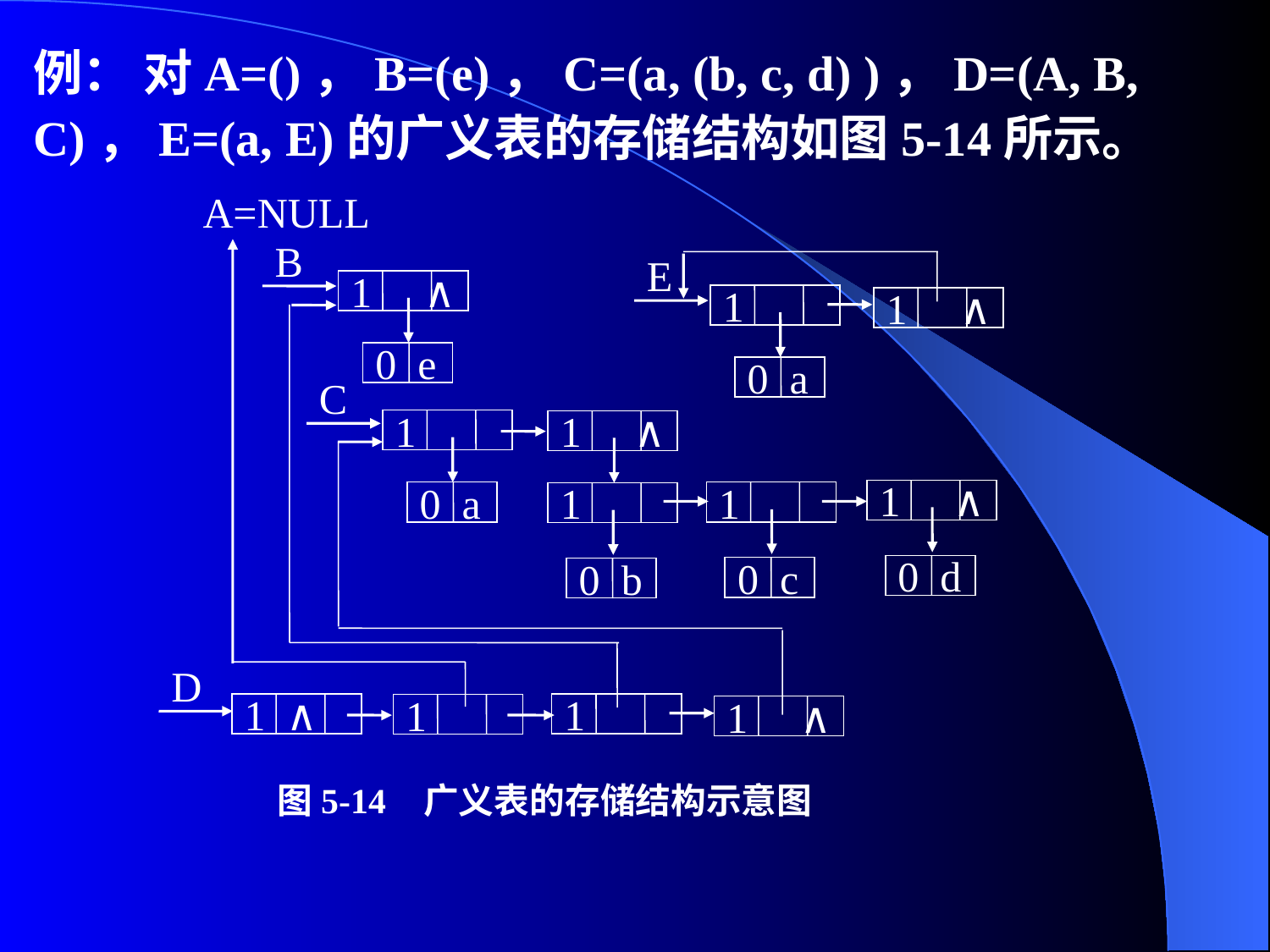

例： 对A=()，B=(e)，C=(a, (b, c, d) )，D=(A, B, C)，E=(a, E)的广义表的存储结构如图5-14所示。
A=NULL
B

1     ∧

0  e

E

1

0  a

1     ∧

C

1

1     ∧

1     ∧

0  d

0  a

1

0  c

1

0  b

D

1  ∧

1

1

1     ∧

图5-14   广义表的存储结构示意图